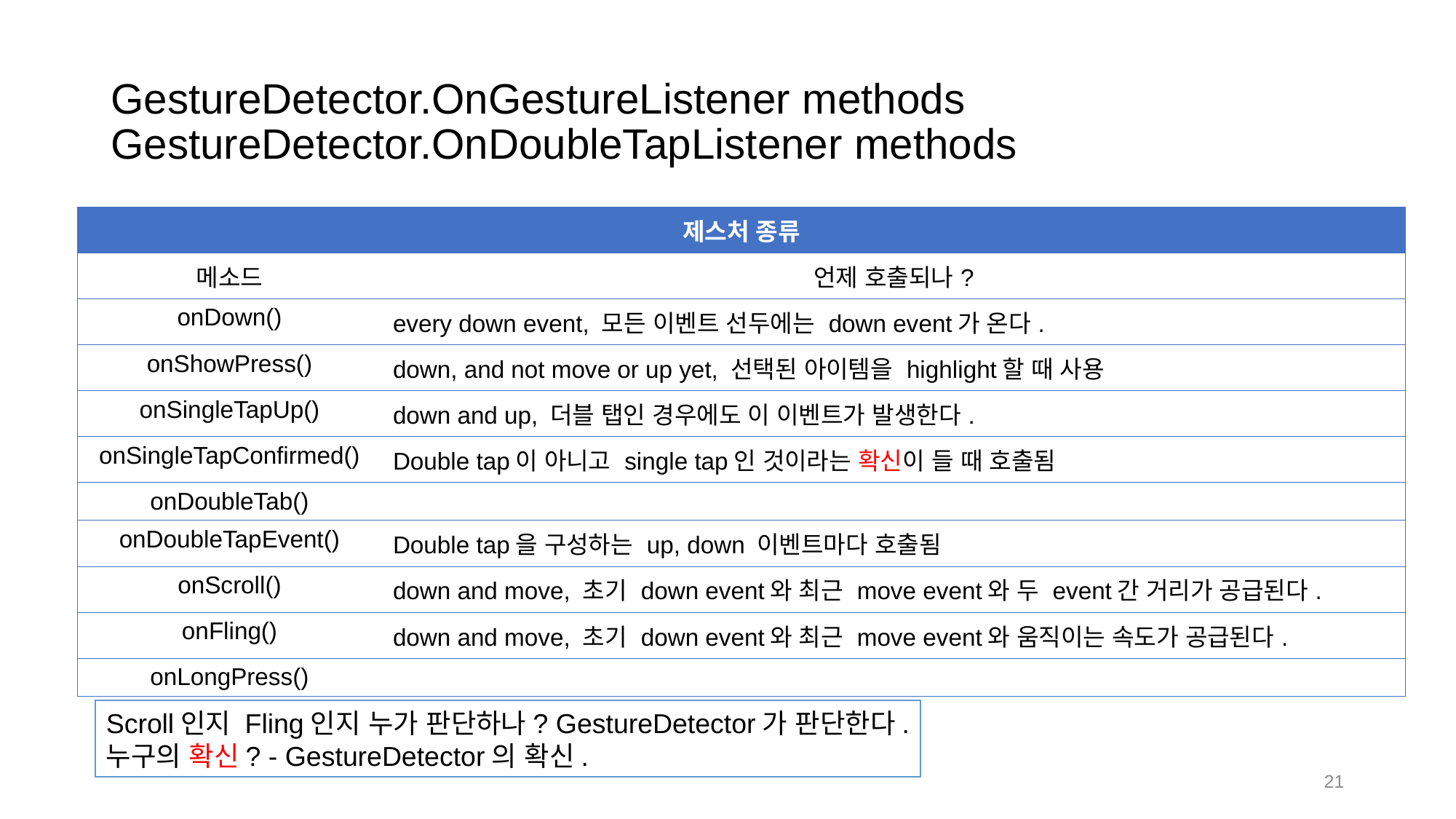

# GestureDetector.OnGestureListener methods GestureDetector.OnDoubleTapListener methods
| 제스처 종류 |  |
| --- | --- |
| 메소드 | 언제 호출되나? |
| onDown() | every down event, 모든 이벤트 선두에는 down event가 온다. |
| onShowPress() | down, and not move or up yet, 선택된 아이템을 highlight할 때 사용 |
| onSingleTapUp() | down and up, 더블 탭인 경우에도 이 이벤트가 발생한다. |
| onSingleTapConfirmed() | Double tap이 아니고 single tap인 것이라는 확신이 들 때 호출됨 |
| onDoubleTab() |  |
| onDoubleTapEvent() | Double tap을 구성하는 up, down 이벤트마다 호출됨 |
| onScroll() | down and move, 초기 down event와 최근 move event와 두 event간 거리가 공급된다. |
| onFling() | down and move, 초기 down event와 최근 move event와 움직이는 속도가 공급된다. |
| onLongPress() |  |
Scroll인지 Fling인지 누가 판단하나? GestureDetector가 판단한다.
누구의 확신? - GestureDetector의 확신.
21